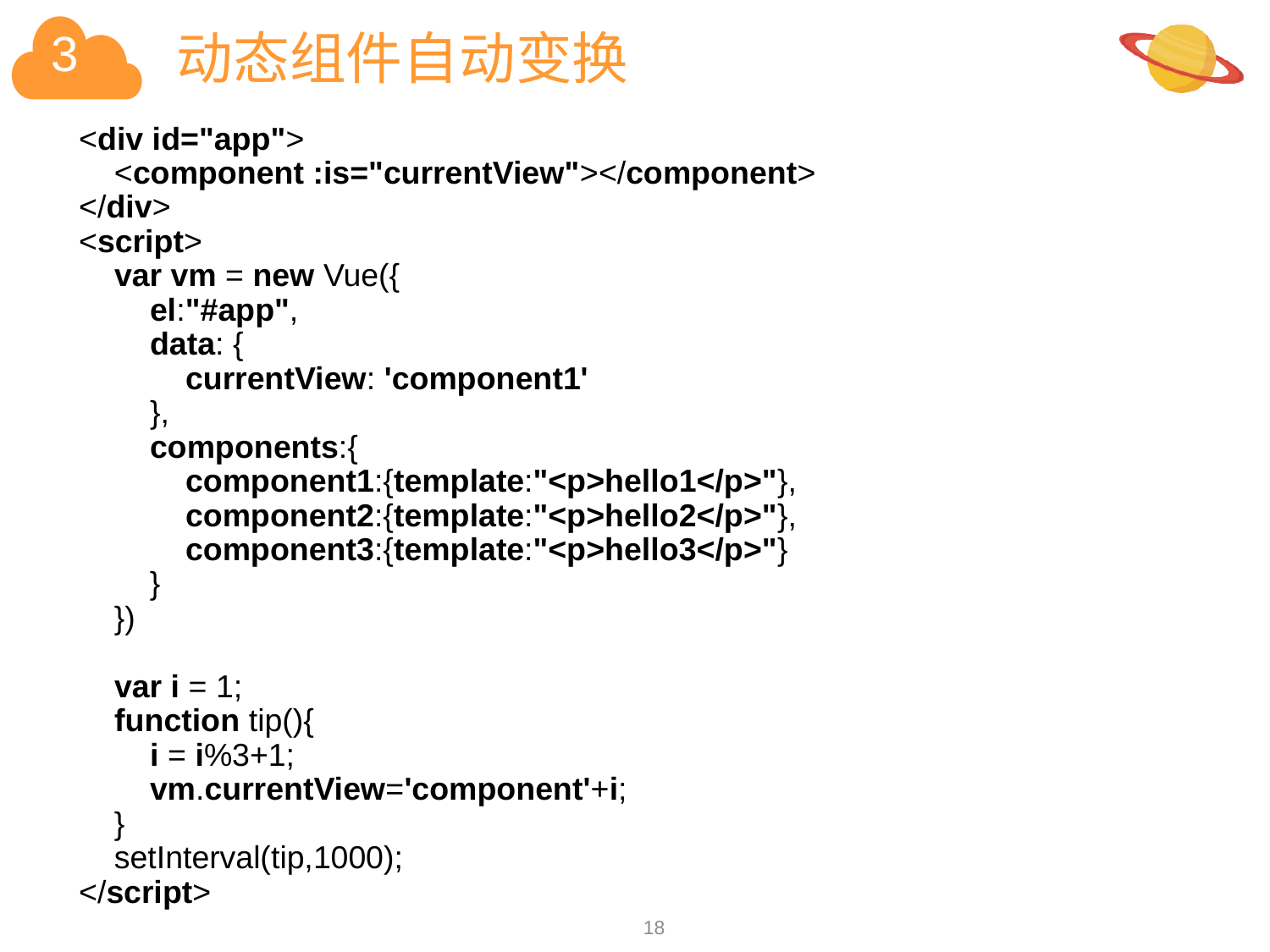

# 动态组件自动变换
<div id="app">
    <component :is="currentView"></component>
</div>
<script>
    var vm = new Vue({
        el:"#app",
        data: {
            currentView: 'component1'
        },
        components:{
            component1:{template:"<p>hello1</p>"},
            component2:{template:"<p>hello2</p>"},
            component3:{template:"<p>hello3</p>"}
        }
    })
    var i = 1;
    function tip(){
        i = i%3+1;
        vm.currentView='component'+i;
    }
    setInterval(tip,1000);
</script>
18